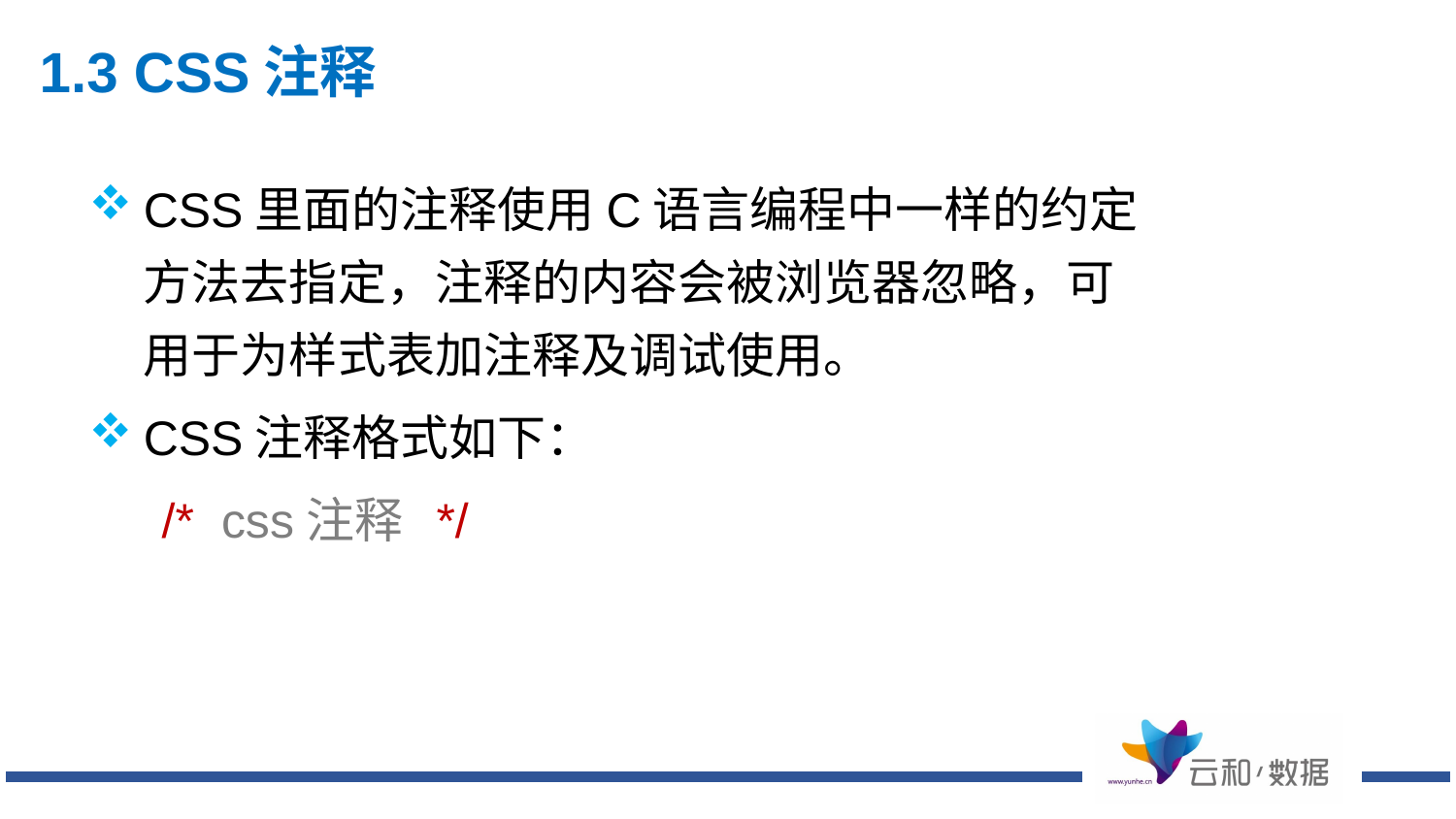

# 1.3 CSS注释
CSS里面的注释使用C语言编程中一样的约定方法去指定，注释的内容会被浏览器忽略，可用于为样式表加注释及调试使用。
CSS注释格式如下：
/*  css注释  */

8